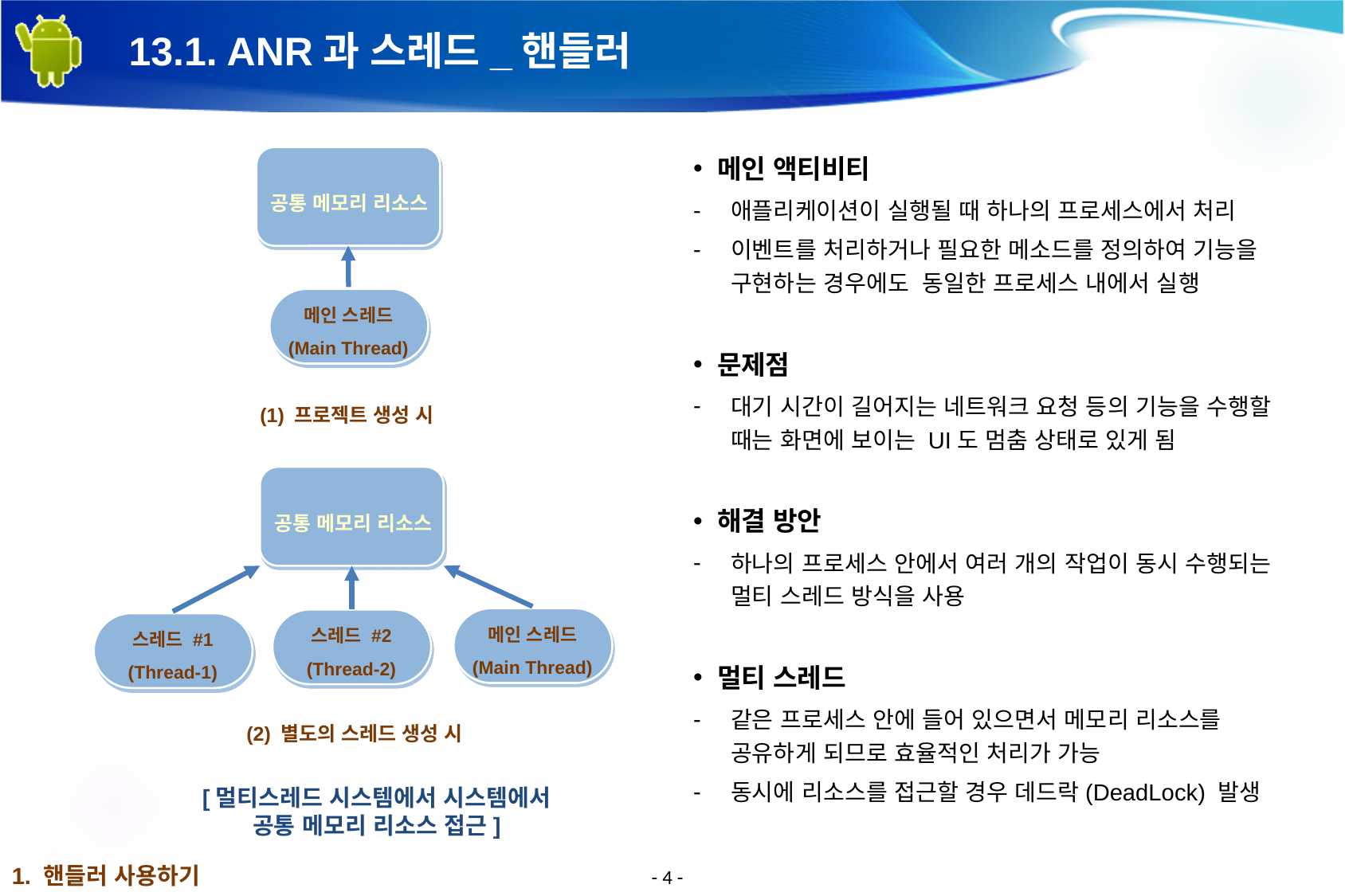

13.1. ANR과 스레드_핸들러
메인 액티비티
애플리케이션이 실행될 때 하나의 프로세스에서 처리
이벤트를 처리하거나 필요한 메소드를 정의하여 기능을 구현하는 경우에도  동일한 프로세스 내에서 실행

문제점
대기 시간이 길어지는 네트워크 요청 등의 기능을 수행할 때는 화면에 보이는 UI도 멈춤 상태로 있게 됨

해결 방안
하나의 프로세스 안에서 여러 개의 작업이 동시 수행되는 멀티 스레드 방식을 사용

멀티 스레드
같은 프로세스 안에 들어 있으면서 메모리 리소스를 공유하게 되므로 효율적인 처리가 가능
동시에 리소스를 접근할 경우 데드락(DeadLock) 발생

공통 메모리 리소스
메인 스레드
(Main Thread)

(1) 프로젝트 생성 시

공통 메모리 리소스
메인 스레드
(Main Thread)
스레드 #2
(Thread-2)

스레드 #1
(Thread-1)

(2) 별도의 스레드 생성 시
[멀티스레드 시스템에서 시스템에서 공통 메모리 리소스 접근]
1. 핸들러 사용하기